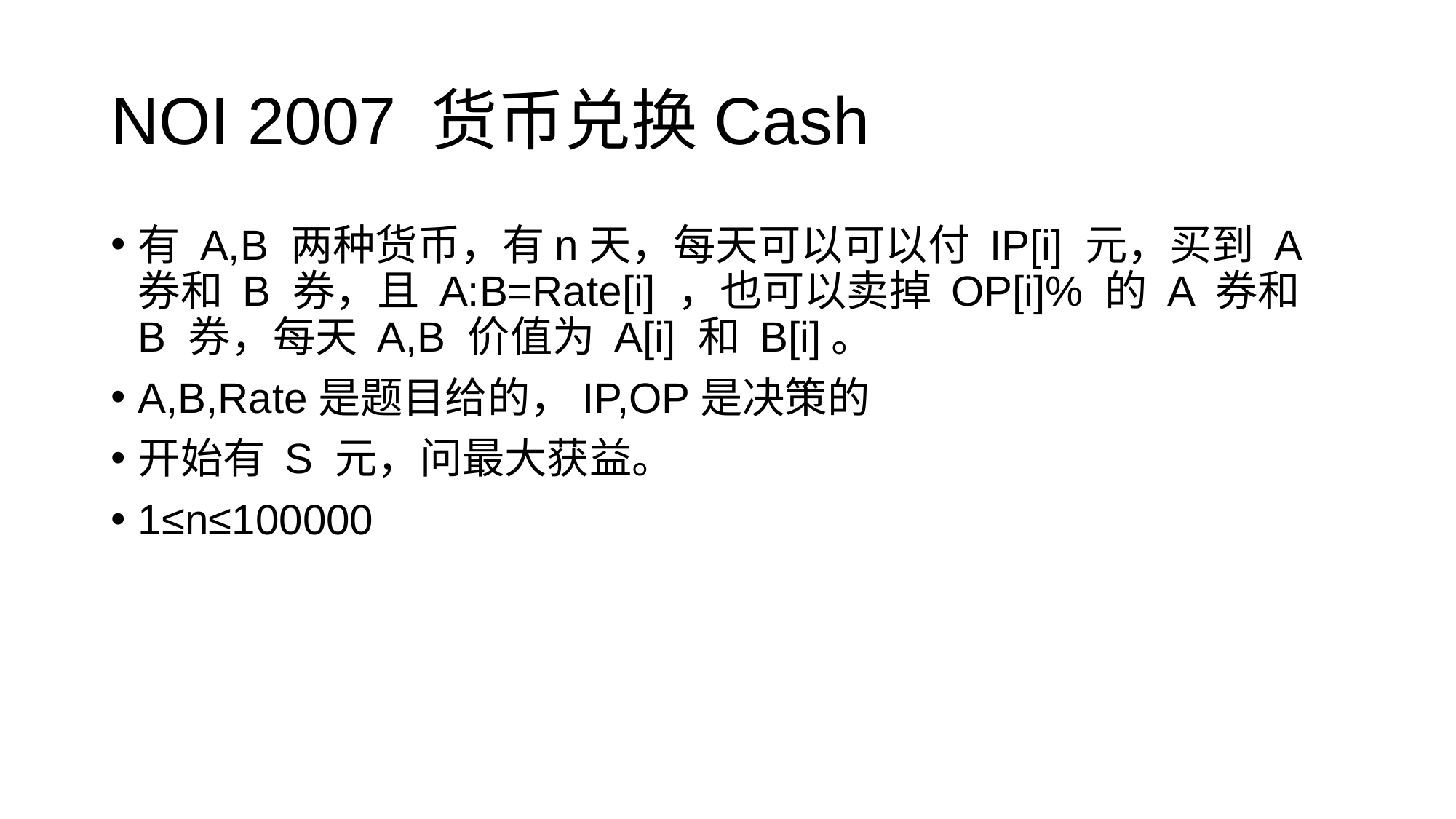

# NOI 2007 货币兑换Cash
有 A,B 两种货币，有n天，每天可以可以付 IP[i] 元，买到 A 券和 B 券，且 A:B=Rate[i] ，也可以卖掉 OP[i]% 的 A 券和 B 券，每天 A,B 价值为 A[i] 和 B[i]。
A,B,Rate是题目给的，IP,OP是决策的
开始有 S 元，问最大获益。
1≤n≤100000